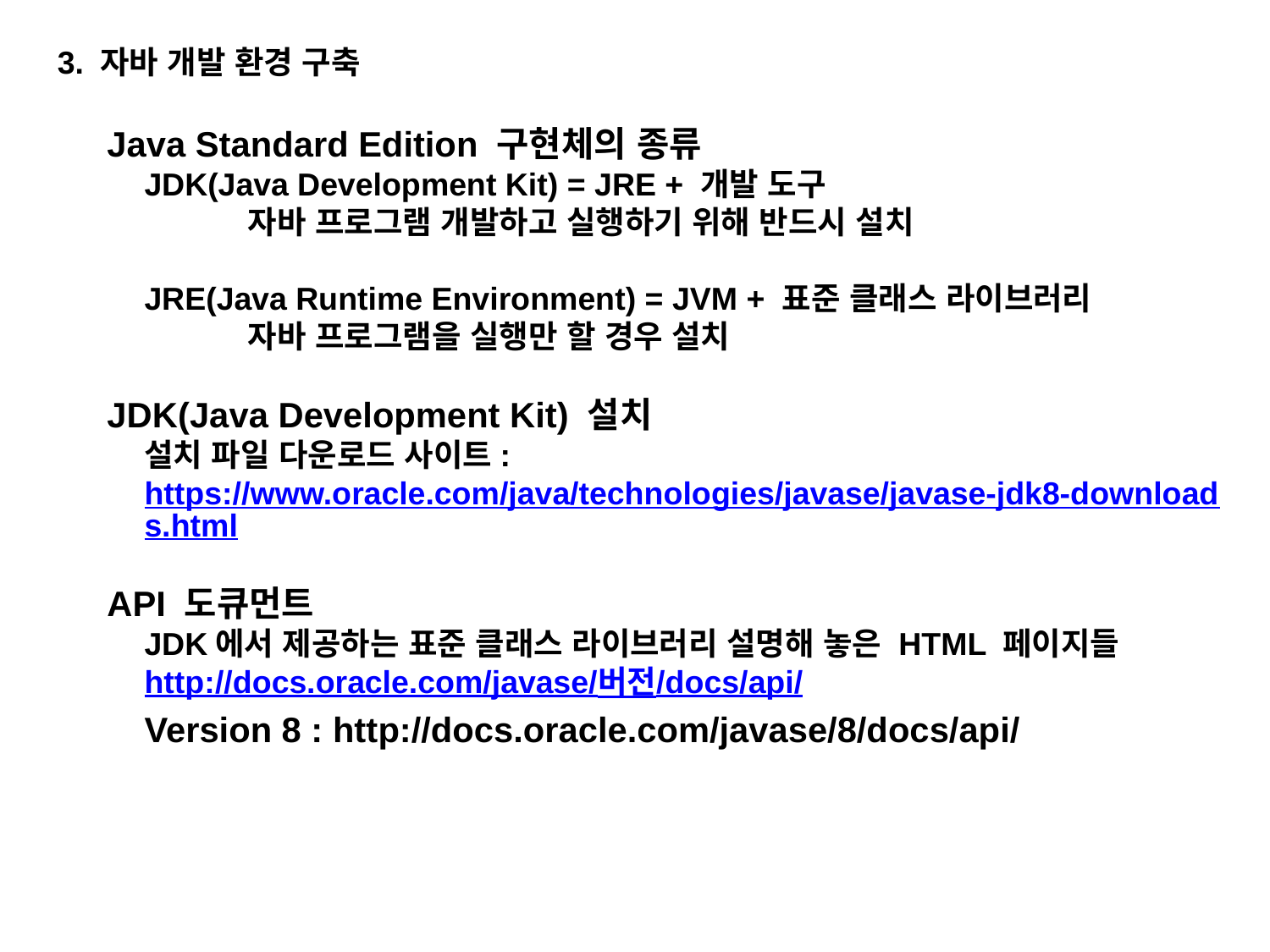

3. 자바 개발 환경 구축
Java Standard Edition 구현체의 종류
JDK(Java Development Kit) = JRE + 개발 도구
자바 프로그램 개발하고 실행하기 위해 반드시 설치

JRE(Java Runtime Environment) = JVM + 표준 클래스 라이브러리
자바 프로그램을 실행만 할 경우 설치

JDK(Java Development Kit) 설치
설치 파일 다운로드 사이트: https://www.oracle.com/java/technologies/javase/javase-jdk8-downloads.html

API 도큐먼트
JDK에서 제공하는 표준 클래스 라이브러리 설명해 놓은 HTML 페이지들
http://docs.oracle.com/javase/버전/docs/api/
Version 8 : http://docs.oracle.com/javase/8/docs/api/